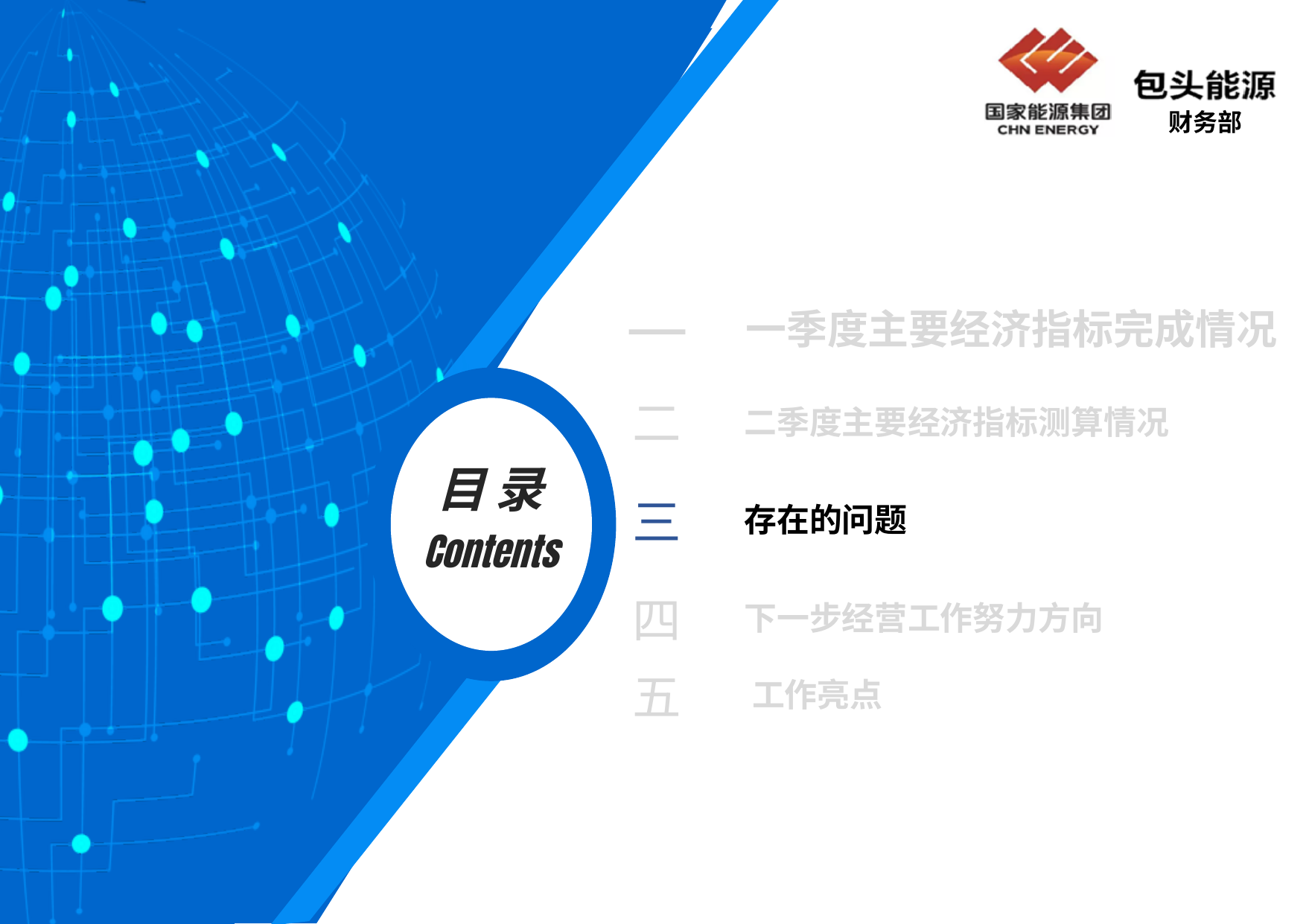

# 一
一季度主要经济指标完成情况
二
二季度主要经济指标测算情况
三
存在的问题
四
下一步经营工作努力方向

五
工作亮点

31